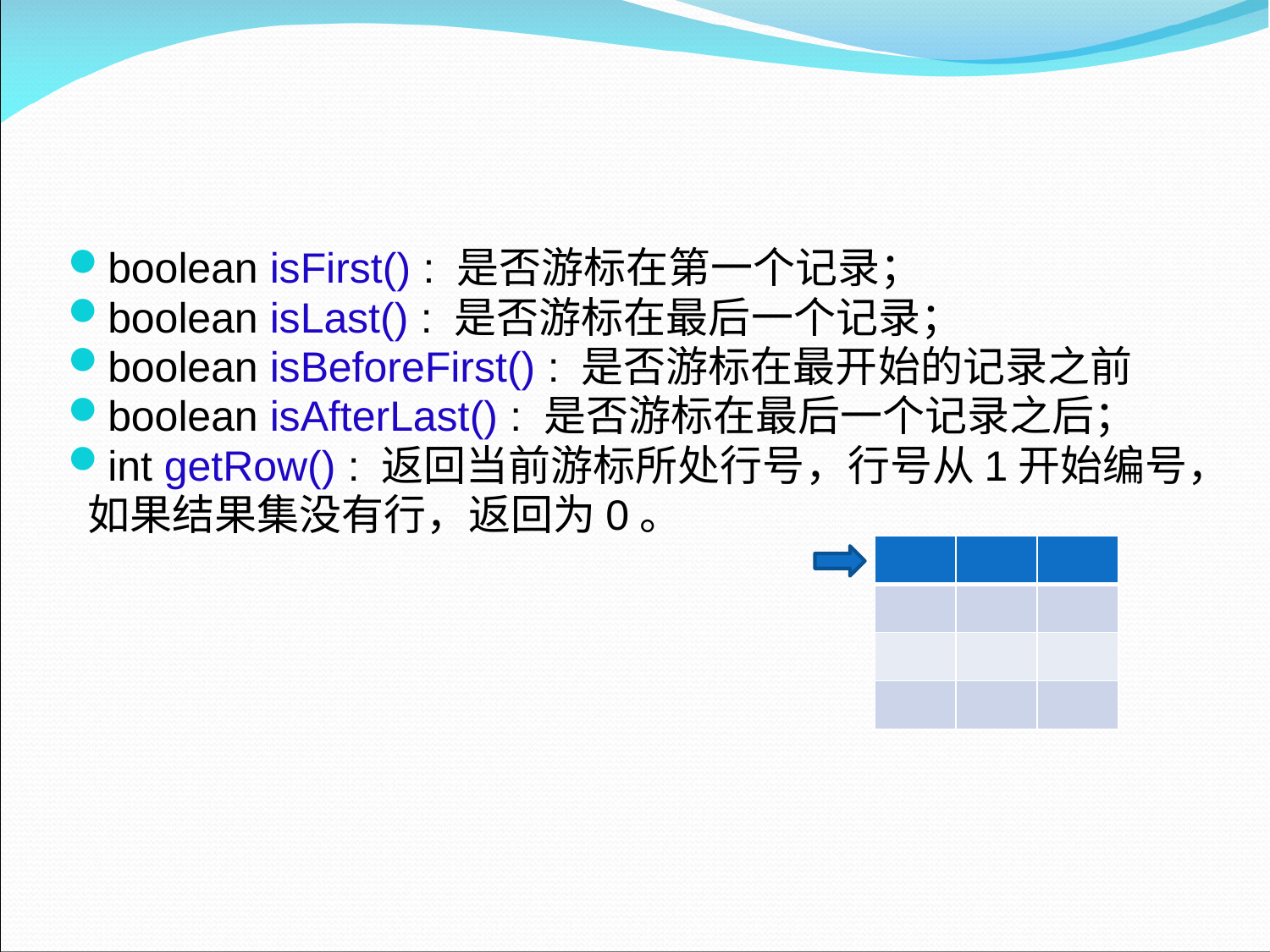

boolean isFirst() : 是否游标在第一个记录；
boolean isLast() : 是否游标在最后一个记录；
boolean isBeforeFirst() : 是否游标在最开始的记录之前
boolean isAfterLast() : 是否游标在最后一个记录之后；
int getRow() : 返回当前游标所处行号，行号从1开始编号，如果结果集没有行，返回为0。

|  |  |  |
| --- | --- | --- |
|  |  |  |
|  |  |  |
|  |  |  |